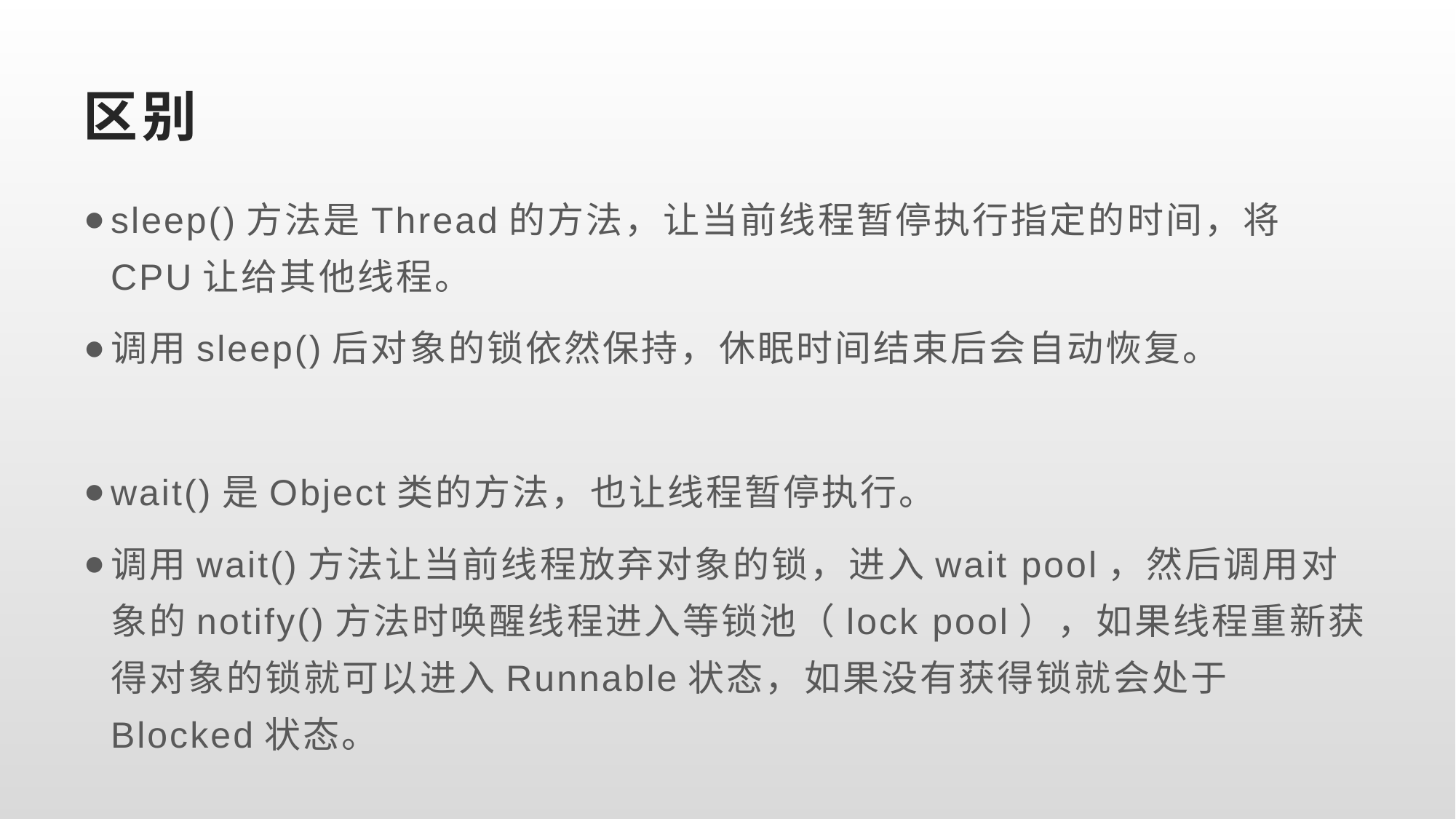

# 区别
sleep()方法是Thread的方法，让当前线程暂停执行指定的时间，将CPU让给其他线程。
调用sleep()后对象的锁依然保持，休眠时间结束后会自动恢复。

wait()是Object类的方法，也让线程暂停执行。
调用wait()方法让当前线程放弃对象的锁，进入wait pool，然后调用对象的notify()方法时唤醒线程进入等锁池（lock pool），如果线程重新获得对象的锁就可以进入Runnable状态，如果没有获得锁就会处于Blocked状态。